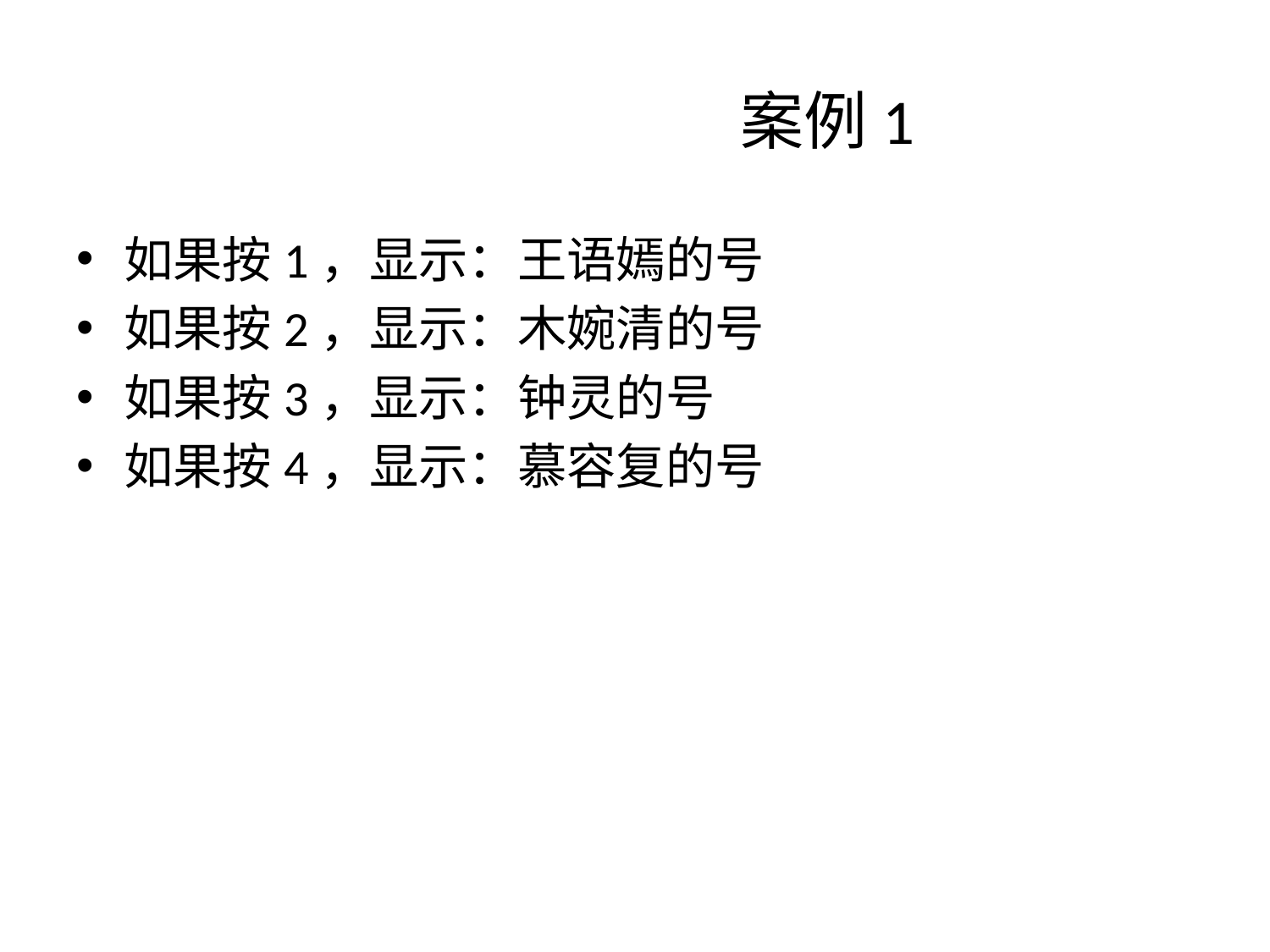

# 案例1
如果按1，显示：王语嫣的号
如果按2，显示：木婉清的号
如果按3，显示：钟灵的号
如果按4，显示：慕容复的号